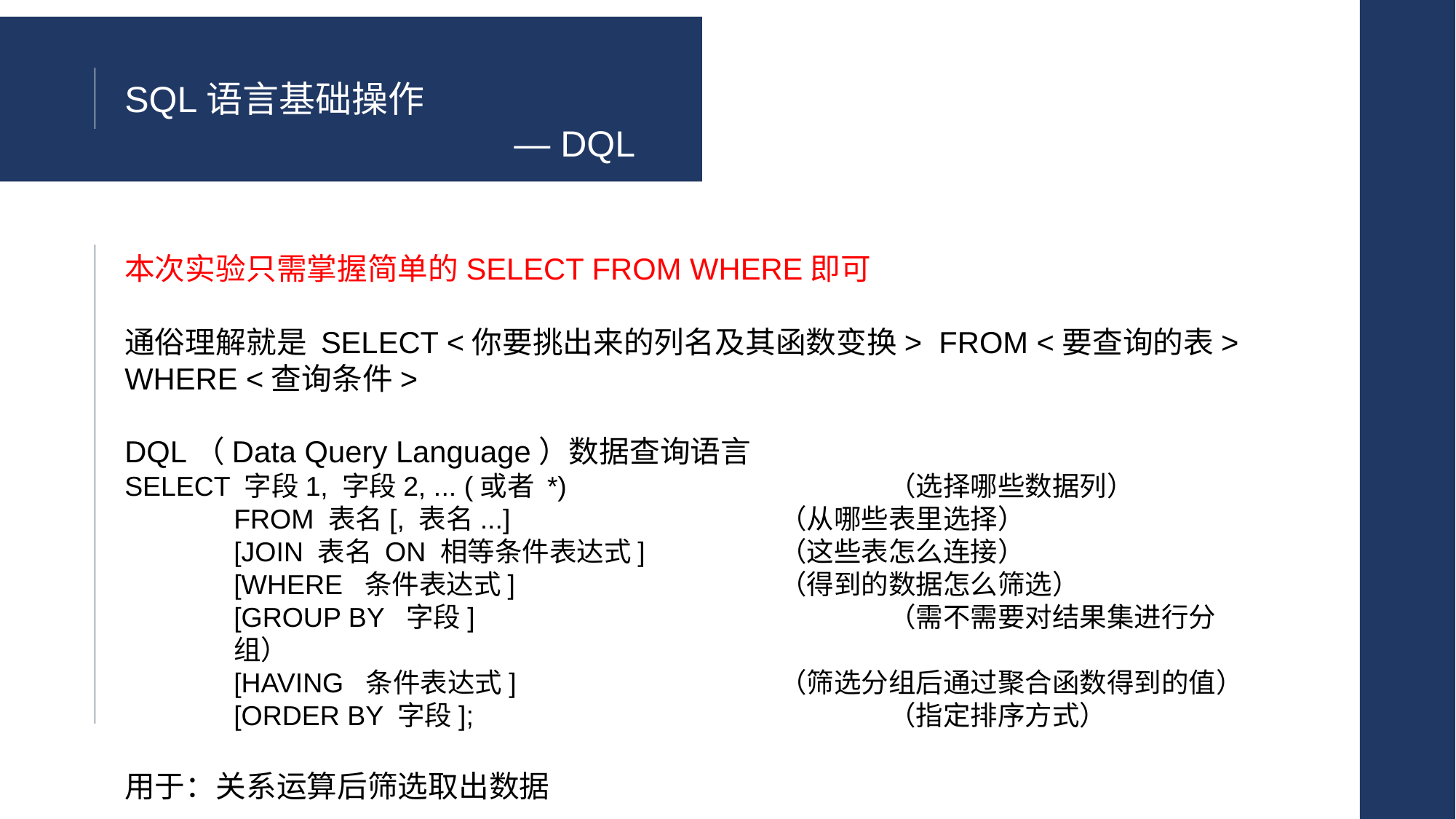

SQL语言基础操作
— DQL
本次实验只需掌握简单的SELECT FROM WHERE即可
通俗理解就是 SELECT <你要挑出来的列名及其函数变换>  FROM <要查询的表>  WHERE <查询条件>

DQL（Data Query Language）数据查询语言
SELECT 字段1, 字段2, ... (或者 *)			（选择哪些数据列）
	FROM 表名[, 表名...]			（从哪些表里选择）
[JOIN 表名 ON 相等条件表达式]		（这些表怎么连接）
[WHERE  条件表达式]			（得到的数据怎么筛选）
[GROUP BY  字段]				（需不需要对结果集进行分组）
[HAVING  条件表达式]			（筛选分组后通过聚合函数得到的值）
[ORDER BY 字段];				（指定排序方式）

用于：关系运算后筛选取出数据